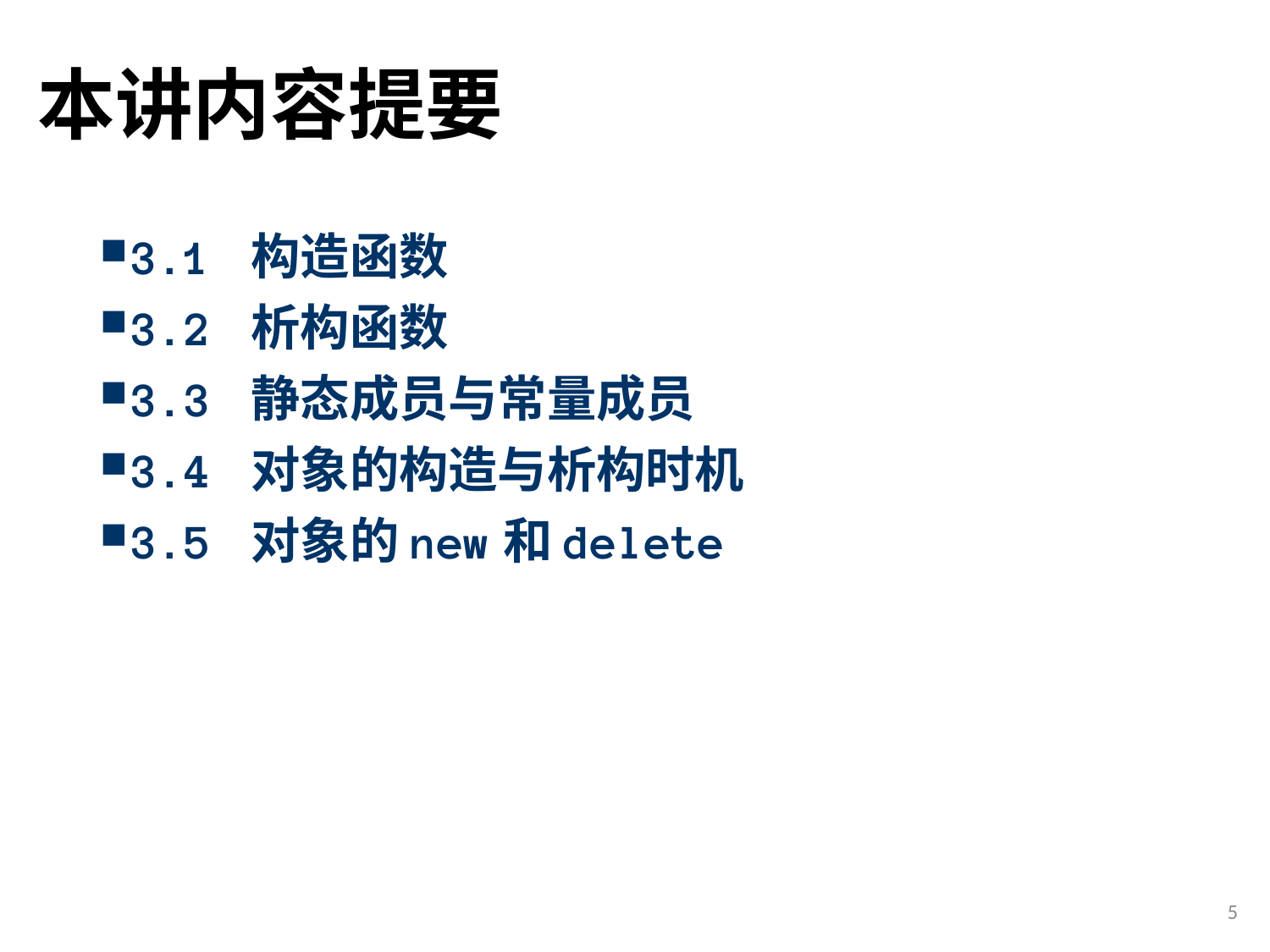

# 本讲内容提要
3.1 构造函数
3.2 析构函数
3.3 静态成员与常量成员
3.4 对象的构造与析构时机
3.5 对象的new和delete
5